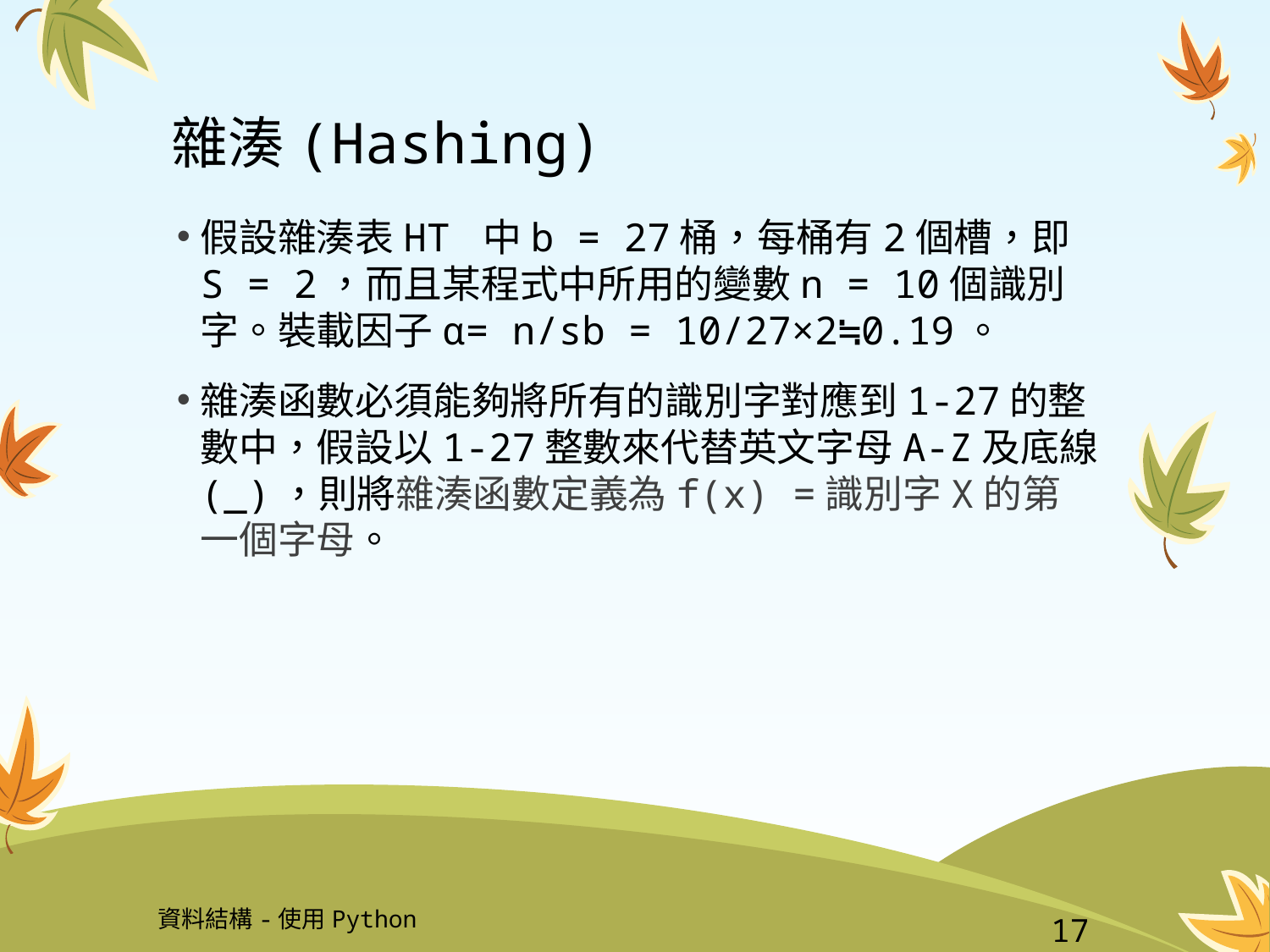

# 雜湊(Hashing)
假設雜湊表HT 中b = 27桶，每桶有2個槽，即S = 2，而且某程式中所用的變數n = 10個識別字。裝載因子α= n/sb = 10/27×2≒0.19。
雜湊函數必須能夠將所有的識別字對應到1-27的整數中，假設以1-27整數來代替英文字母A-Z及底線(_)，則將雜湊函數定義為f(x) =識別字X的第一個字母。
資料結構-使用Python
17